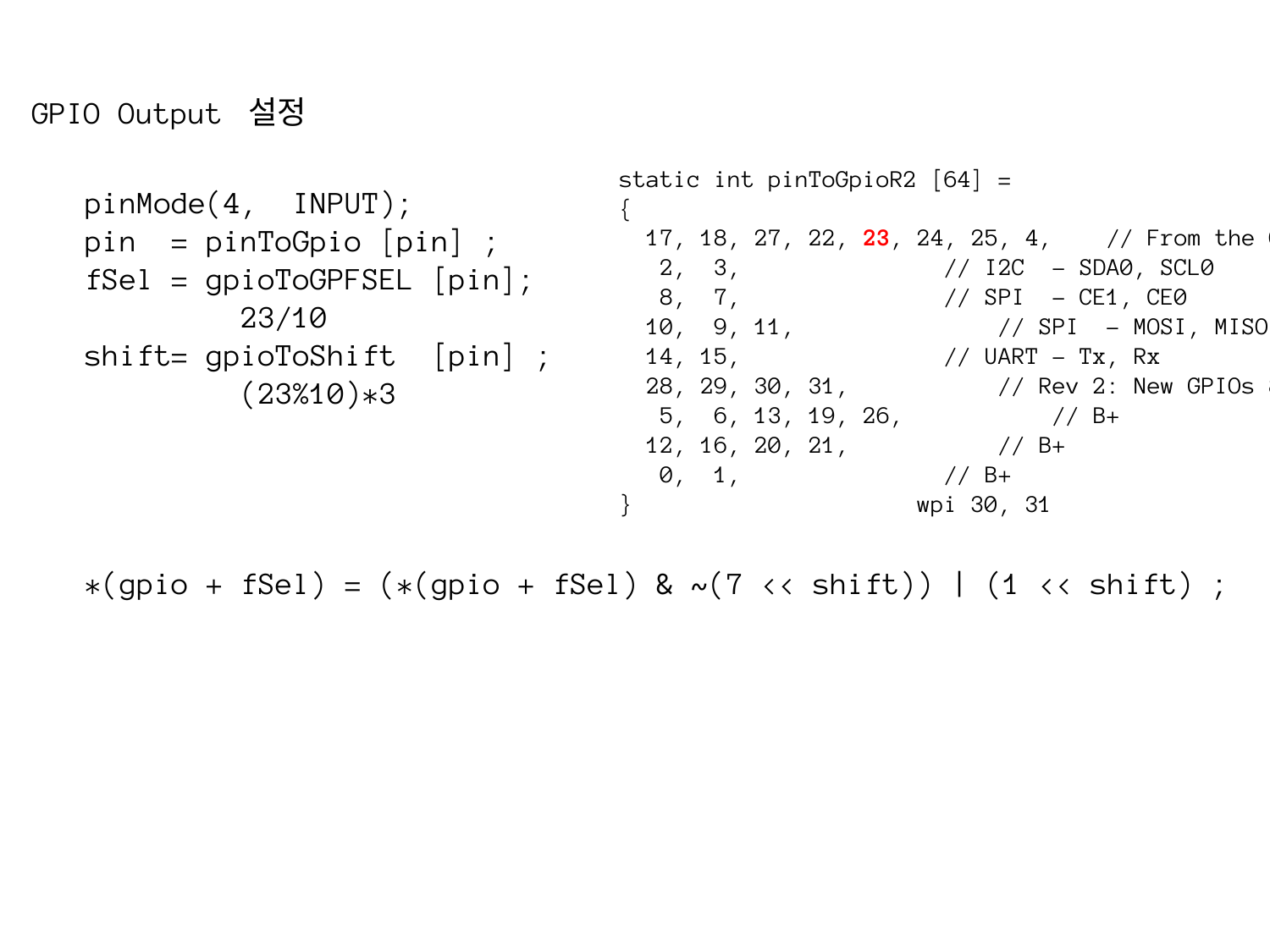

GPIO Output 설정
static int pinToGpioR2 [64] =
{
  17, 18, 27, 22, 23, 24, 25, 4,    // From the Original Wiki - GPIO 0 through 7:   wpi  0 -  7
   2,  3,               // I2C  - SDA0, SCL0                wpi  8 -  9
   8,  7,               // SPI  - CE1, CE0              wpi 10 - 11
  10,  9, 11,               // SPI  - MOSI, MISO, SCLK          wpi 12 - 14
  14, 15,               // UART - Tx, Rx                wpi 15 - 16
  28, 29, 30, 31,           // Rev 2: New GPIOs 8 though 11         wpi 17 - 20
   5,  6, 13, 19, 26,           // B+                       wpi 21, 22, 23, 24, 25
  12, 16, 20, 21,           // B+                       wpi 26, 27, 28, 29
   0,  1,               // B+
}                     wpi 30, 31
pinMode(4,  INPUT);
pin  = pinToGpio [pin] ;
fSel = gpioToGPFSEL [pin];
         23/10
shift= gpioToShift  [pin] ;
         (23%10)*3

*(gpio + fSel) = (*(gpio + fSel) & ~(7 << shift)) | (1 << shift) ;